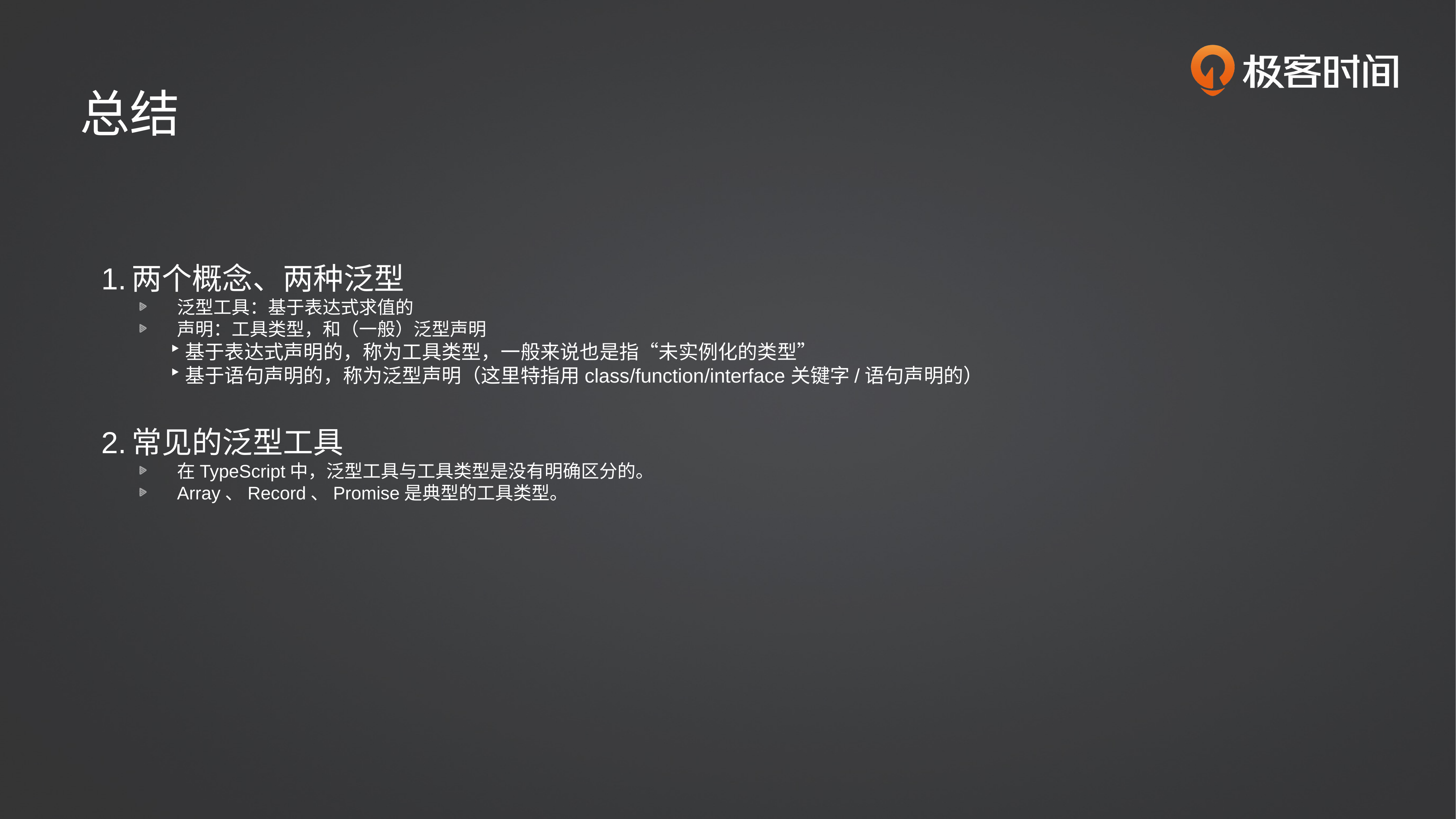

总结
两个概念、两种泛型
泛型工具：基于表达式求值的
声明：工具类型，和（一般）泛型声明
基于表达式声明的，称为工具类型，一般来说也是指“未实例化的类型”
基于语句声明的，称为泛型声明（这里特指用class/function/interface关键字/语句声明的）

常见的泛型工具
在TypeScript中，泛型工具与工具类型是没有明确区分的。
Array、Record、Promise是典型的工具类型。